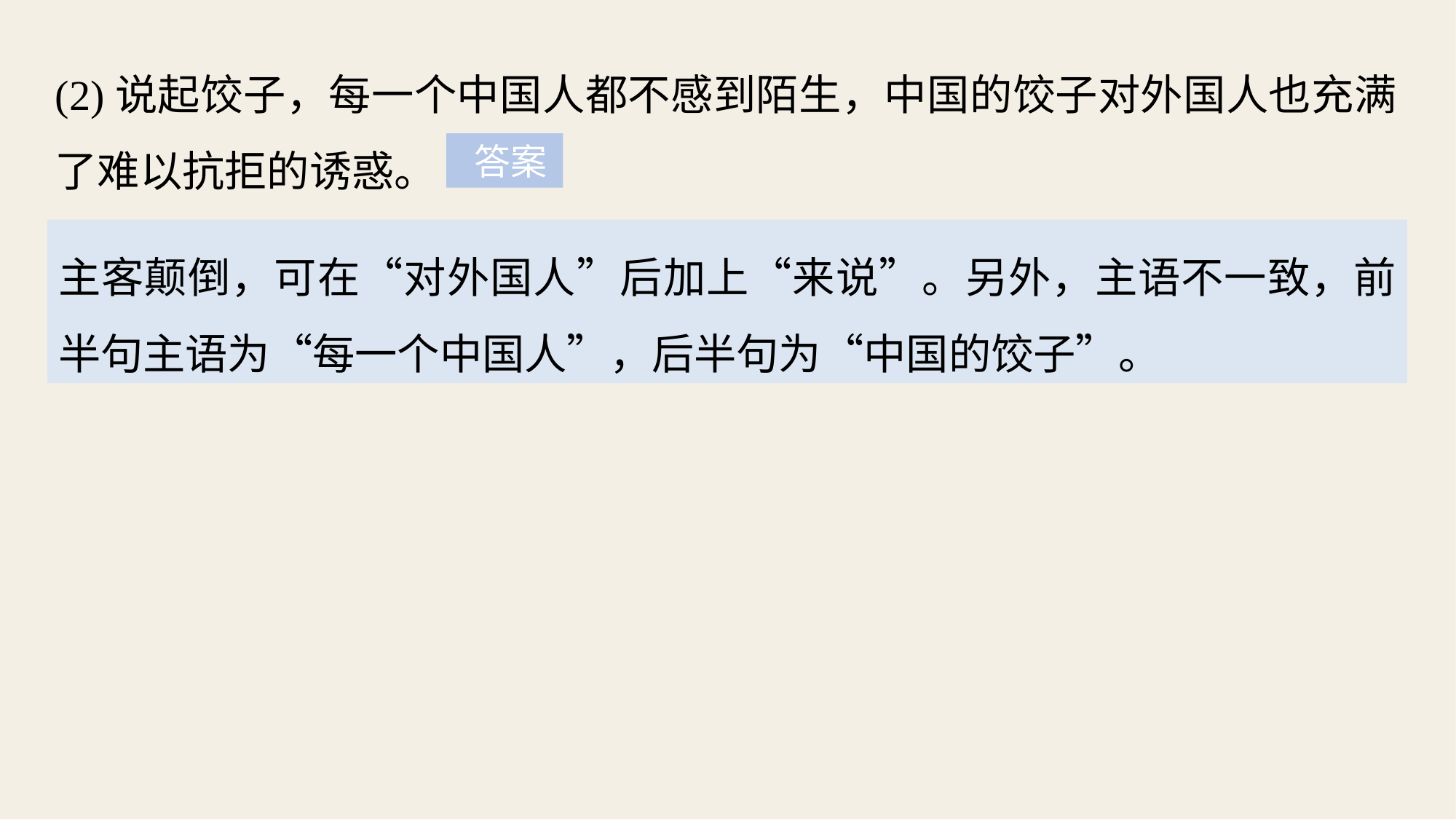

(2)说起饺子，每一个中国人都不感到陌生，中国的饺子对外国人也充满了难以抗拒的诱惑。
 答案
主客颠倒，可在“对外国人”后加上“来说”。另外，主语不一致，前半句主语为“每一个中国人”，后半句为“中国的饺子”。